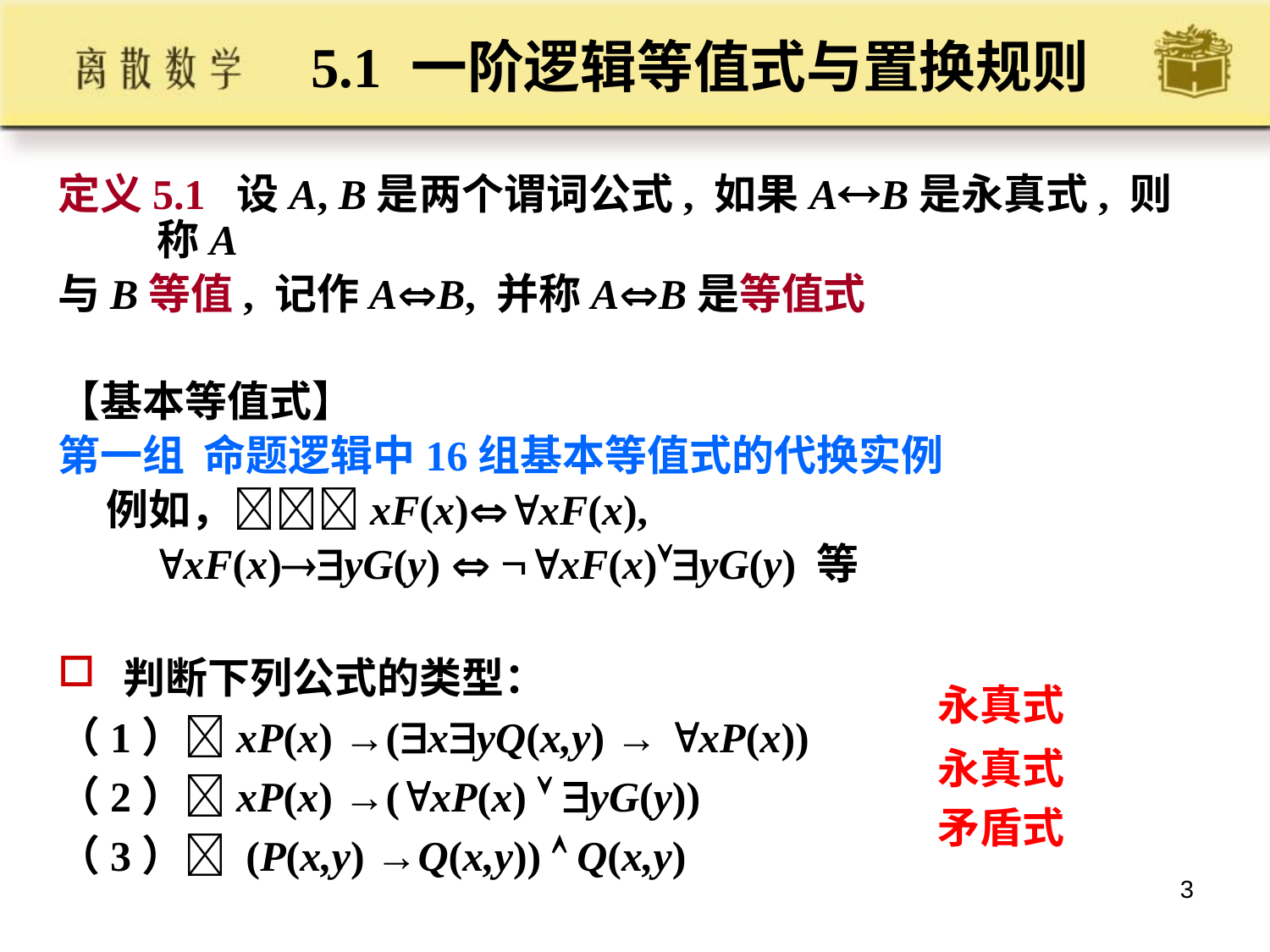

# 5.1 一阶逻辑等值式与置换规则
定义5.1  设A, B是两个谓词公式, 如果A↔B是永真式, 则称A
与B等值, 记作A⇔B, 并称A⇔B是等值式

【基本等值式】
第一组  命题逻辑中16组基本等值式的代换实例
    例如，¬¬∀xF(x)⇔∀xF(x),
         ∀xF(x)→∃yG(y) ⇔ ¬∀xF(x)∨∃yG(y) 等

判断下列公式的类型：
（1）∀xP(x) →(∃x∃yQ(x,y) → ∀xP(x))
（2）∀xP(x) →(∀xP(x) ∨ ∃yG(y))
（3）¬ (P(x,y) →Q(x,y)) ∧ Q(x,y)
永真式
永真式
矛盾式
3